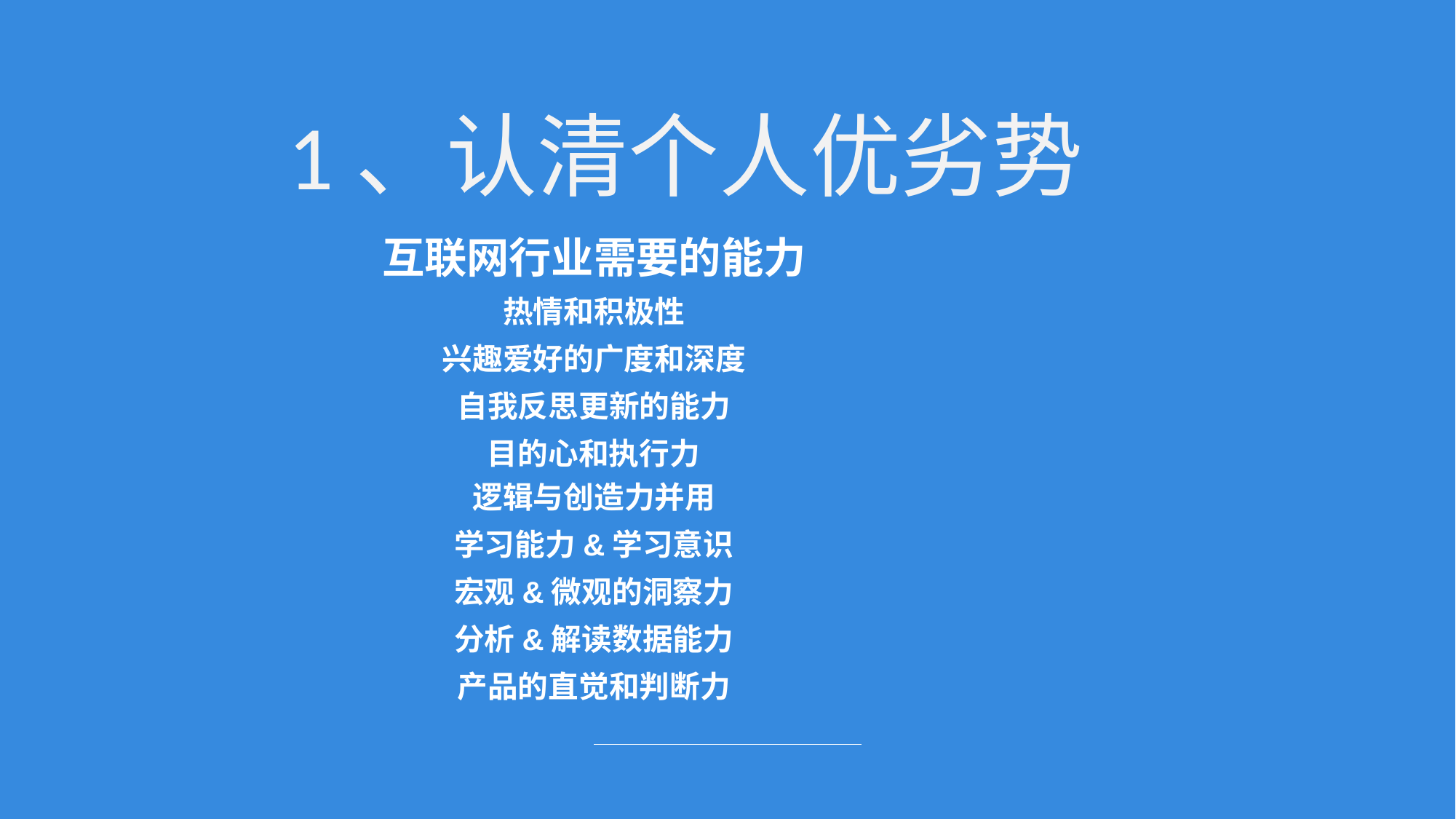

1、认清个人优劣势
互联网行业需要的能力
热情和积极性
兴趣爱好的广度和深度
自我反思更新的能力
目的心和执行力
逻辑与创造力并用
学习能力&学习意识
宏观&微观的洞察力
分析&解读数据能力
产品的直觉和判断力